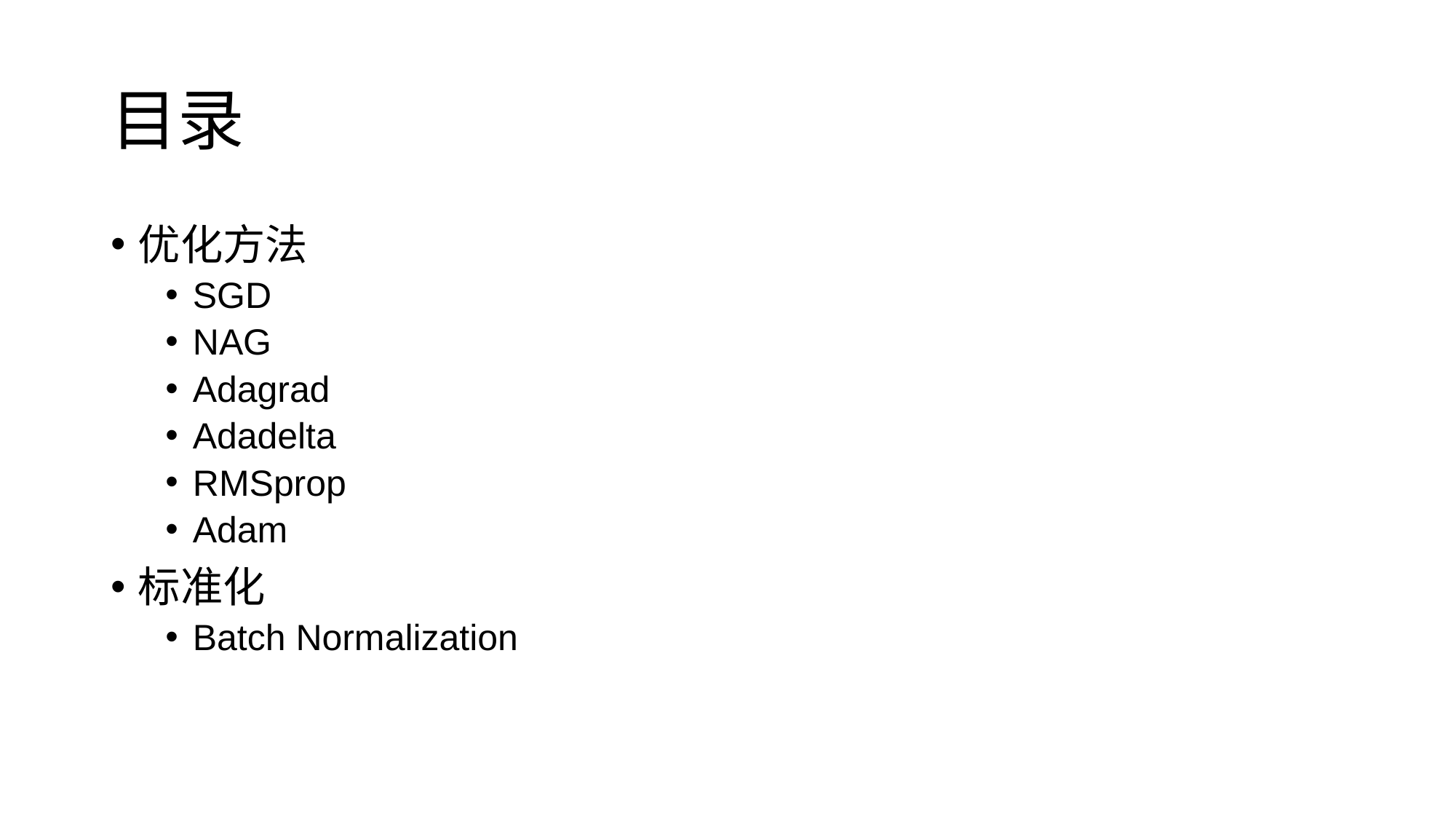

# 目录
优化方法
SGD
NAG
Adagrad
Adadelta
RMSprop
Adam
标准化
Batch Normalization